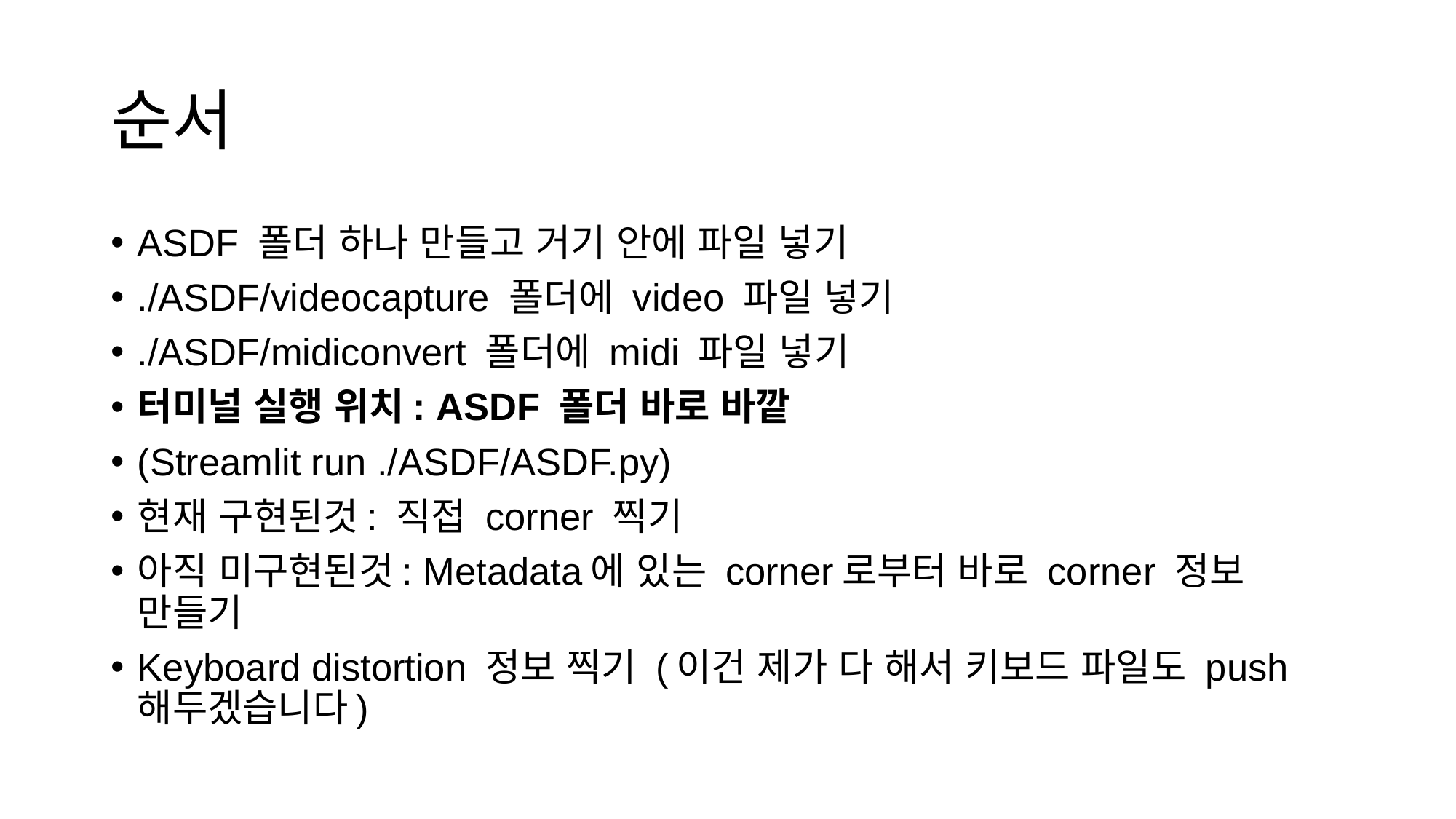

# 순서
ASDF 폴더 하나 만들고 거기 안에 파일 넣기
./ASDF/videocapture 폴더에 video 파일 넣기
./ASDF/midiconvert 폴더에 midi 파일 넣기
터미널 실행 위치: ASDF 폴더 바로 바깥
(Streamlit run ./ASDF/ASDF.py)
현재 구현된것: 직접 corner 찍기
아직 미구현된것: Metadata에 있는 corner로부터 바로 corner 정보 만들기
Keyboard distortion 정보 찍기 (이건 제가 다 해서 키보드 파일도 push해두겠습니다)